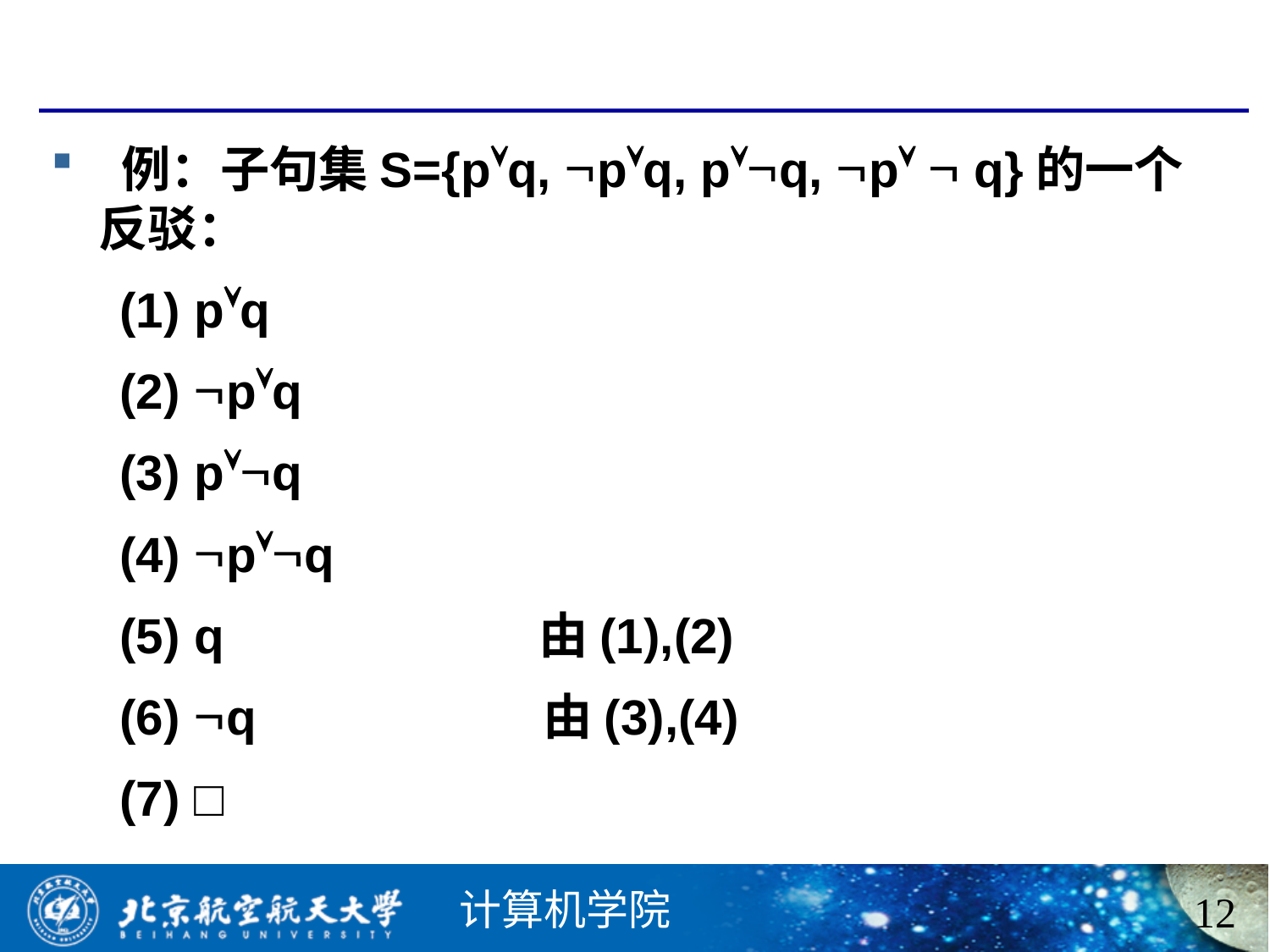

#
 例：子句集S={p∨q, ¬p∨q, p∨¬q, ¬p∨ ¬ q}的一个反驳：
     (1) p∨q
     (2) ¬p∨q
     (3) p∨¬q
     (4) ¬p∨¬q
     (5) q                      由(1),(2)
     (6) ¬q                    由(3),(4)
     (7) □